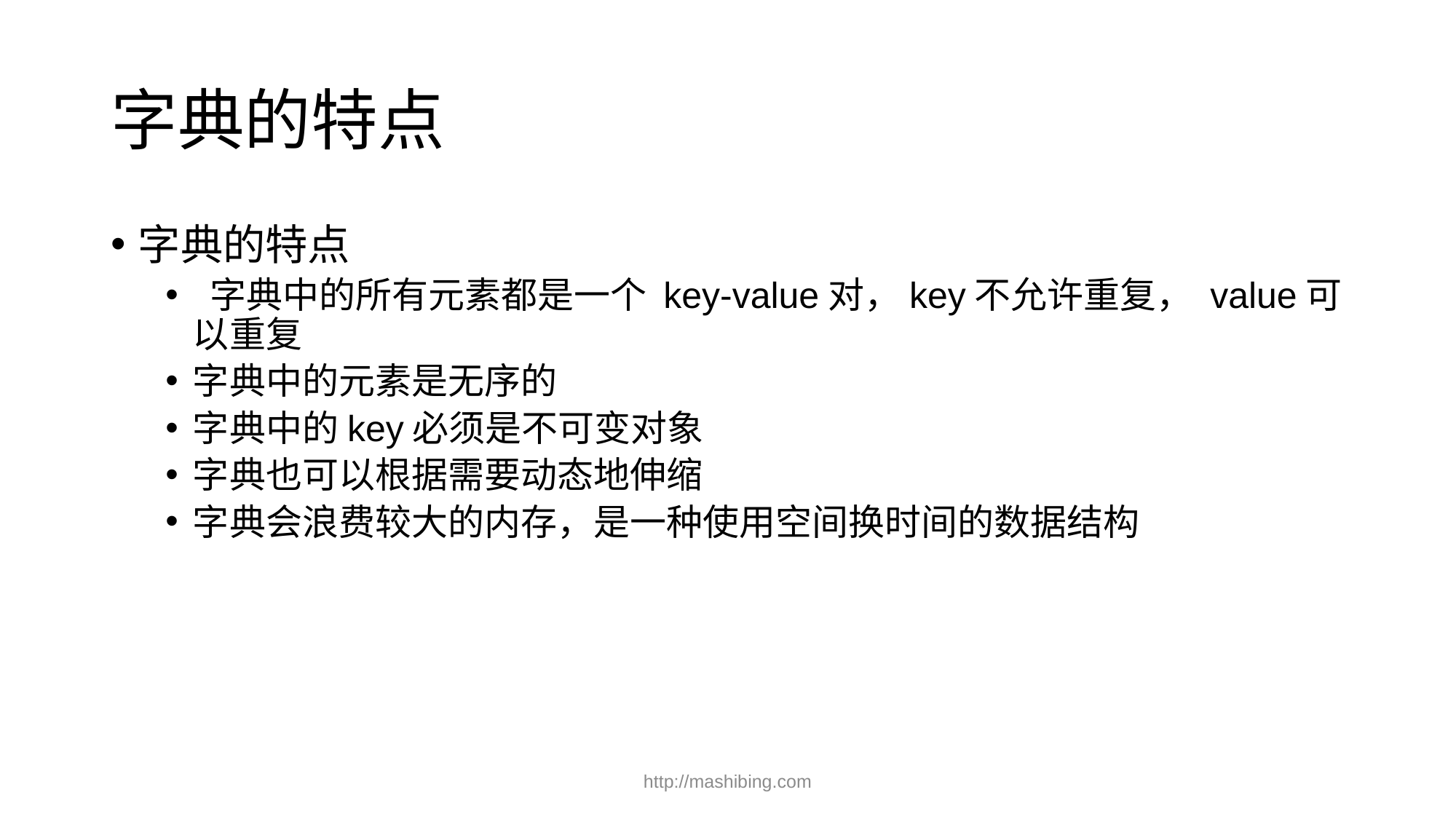

# 字典的特点
字典的特点
 字典中的所有元素都是一个 key-value对，key不允许重复， value可以重复
字典中的元素是无序的
字典中的key必须是不可变对象
字典也可以根据需要动态地伸缩
字典会浪费较大的内存，是一种使用空间换时间的数据结构

http://mashibing.com